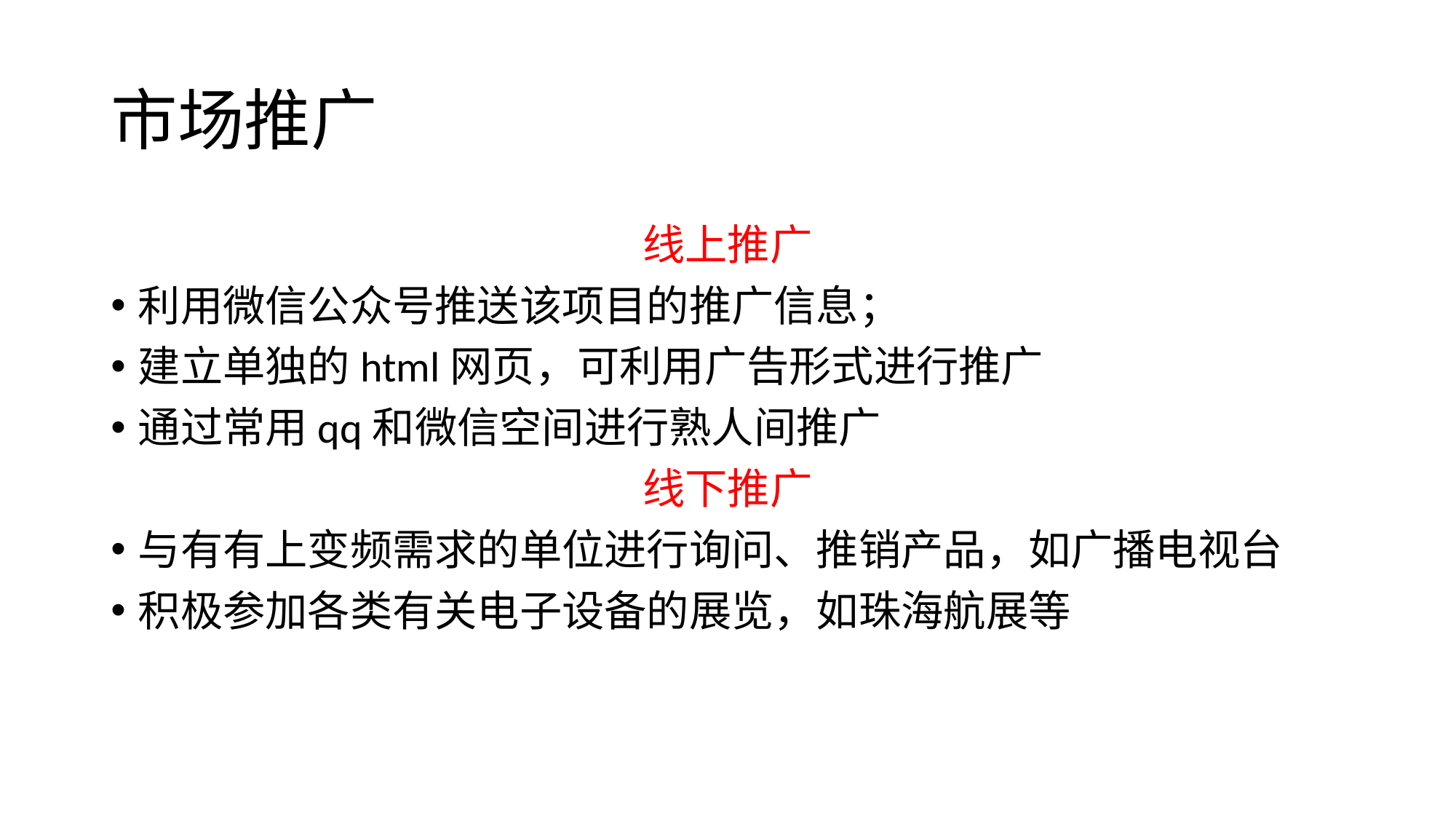

# 市场推广
线上推广
利用微信公众号推送该项目的推广信息；
建立单独的html网页，可利用广告形式进行推广
通过常用qq和微信空间进行熟人间推广
线下推广
与有有上变频需求的单位进行询问、推销产品，如广播电视台
积极参加各类有关电子设备的展览，如珠海航展等